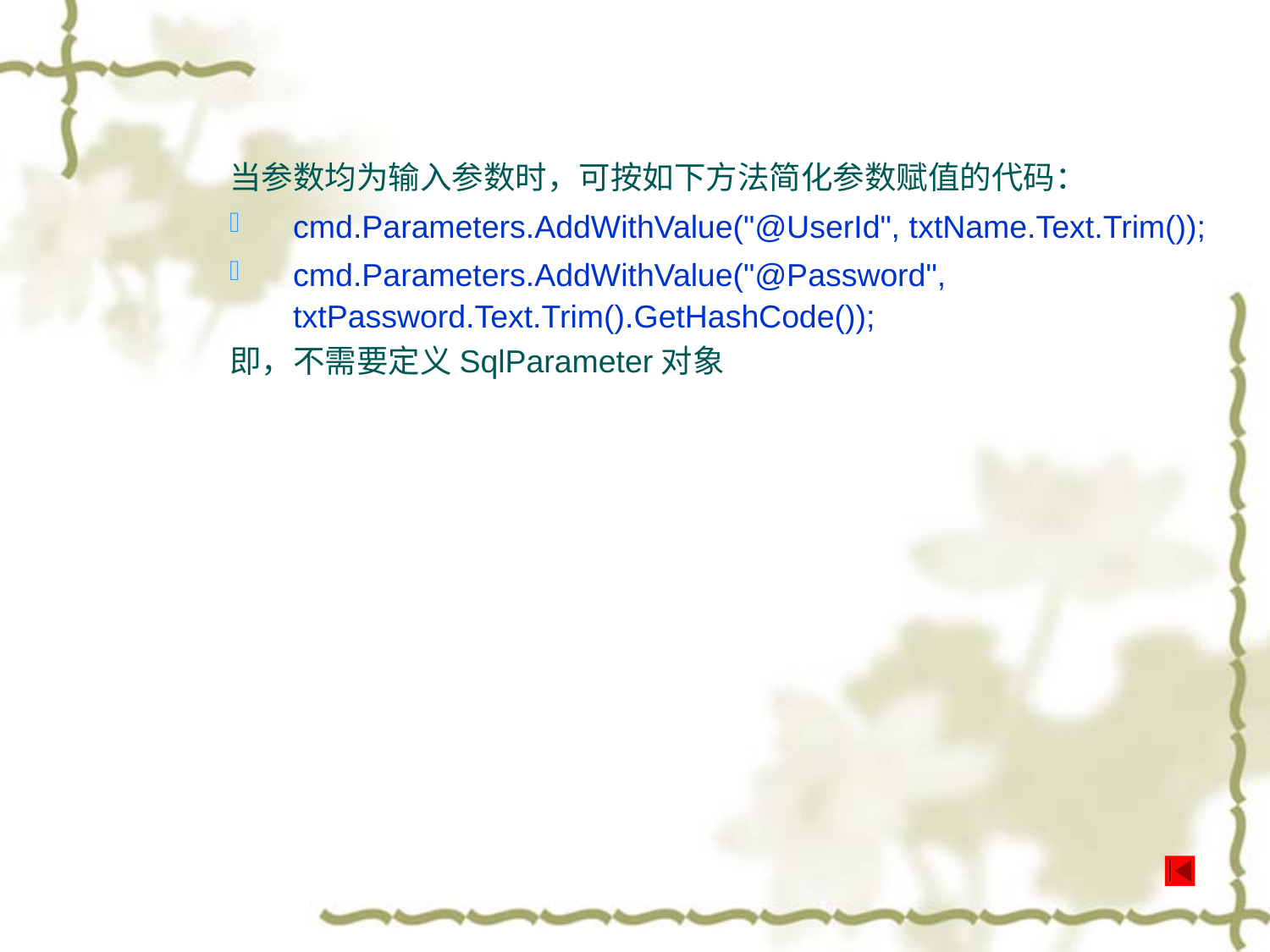

当参数均为输入参数时，可按如下方法简化参数赋值的代码：
cmd.Parameters.AddWithValue("@UserId", txtName.Text.Trim());
cmd.Parameters.AddWithValue("@Password", txtPassword.Text.Trim().GetHashCode());
即，不需要定义SqlParameter对象